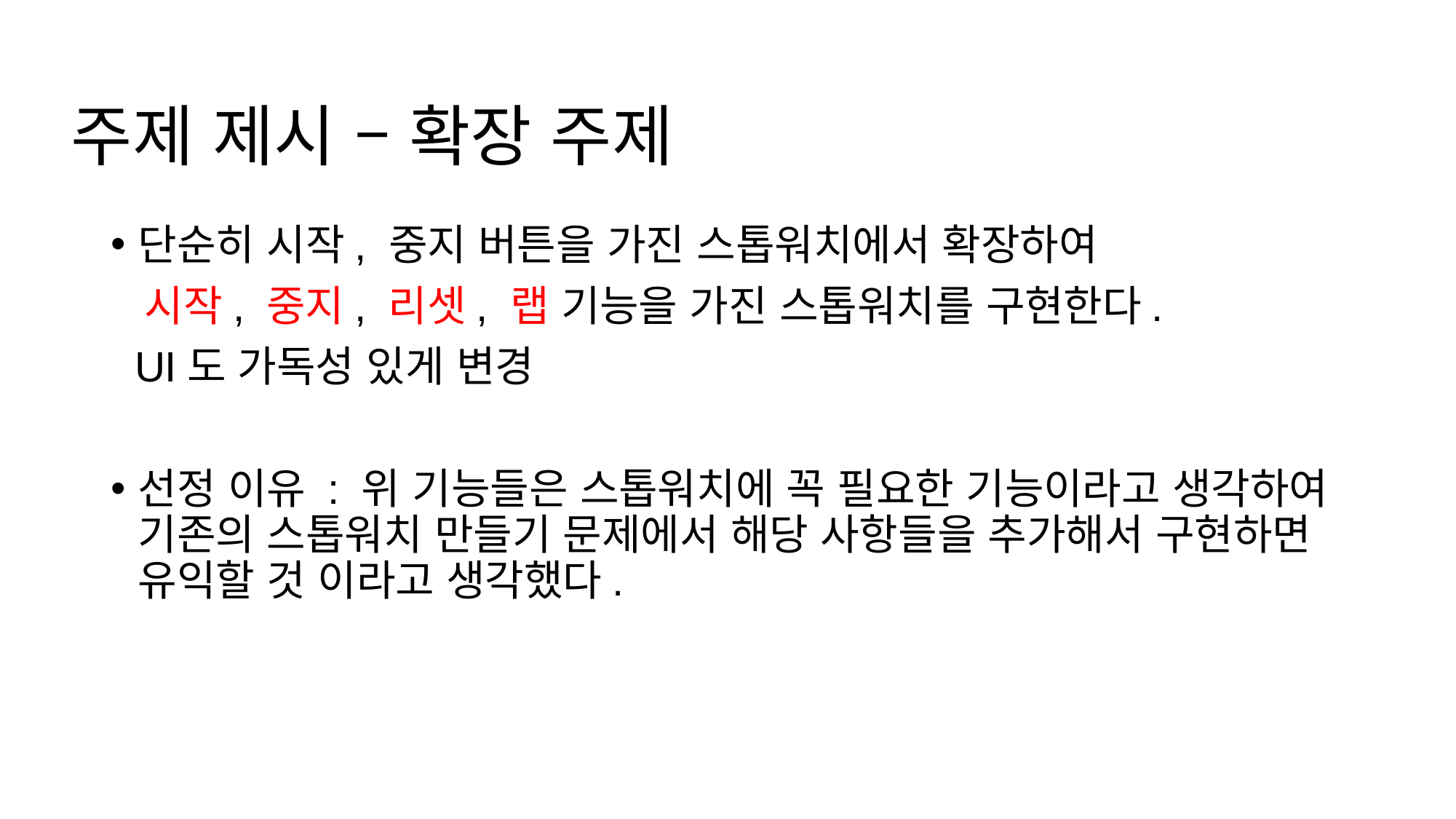

# 주제 제시 – 확장 주제
단순히 시작, 중지 버튼을 가진 스톱워치에서 확장하여
  시작, 중지, 리셋, 랩 기능을 가진 스톱워치를 구현한다.
  UI도 가독성 있게 변경

선정 이유 : 위 기능들은 스톱워치에 꼭 필요한 기능이라고 생각하여 기존의 스톱워치 만들기 문제에서 해당 사항들을 추가해서 구현하면 유익할 것 이라고 생각했다.